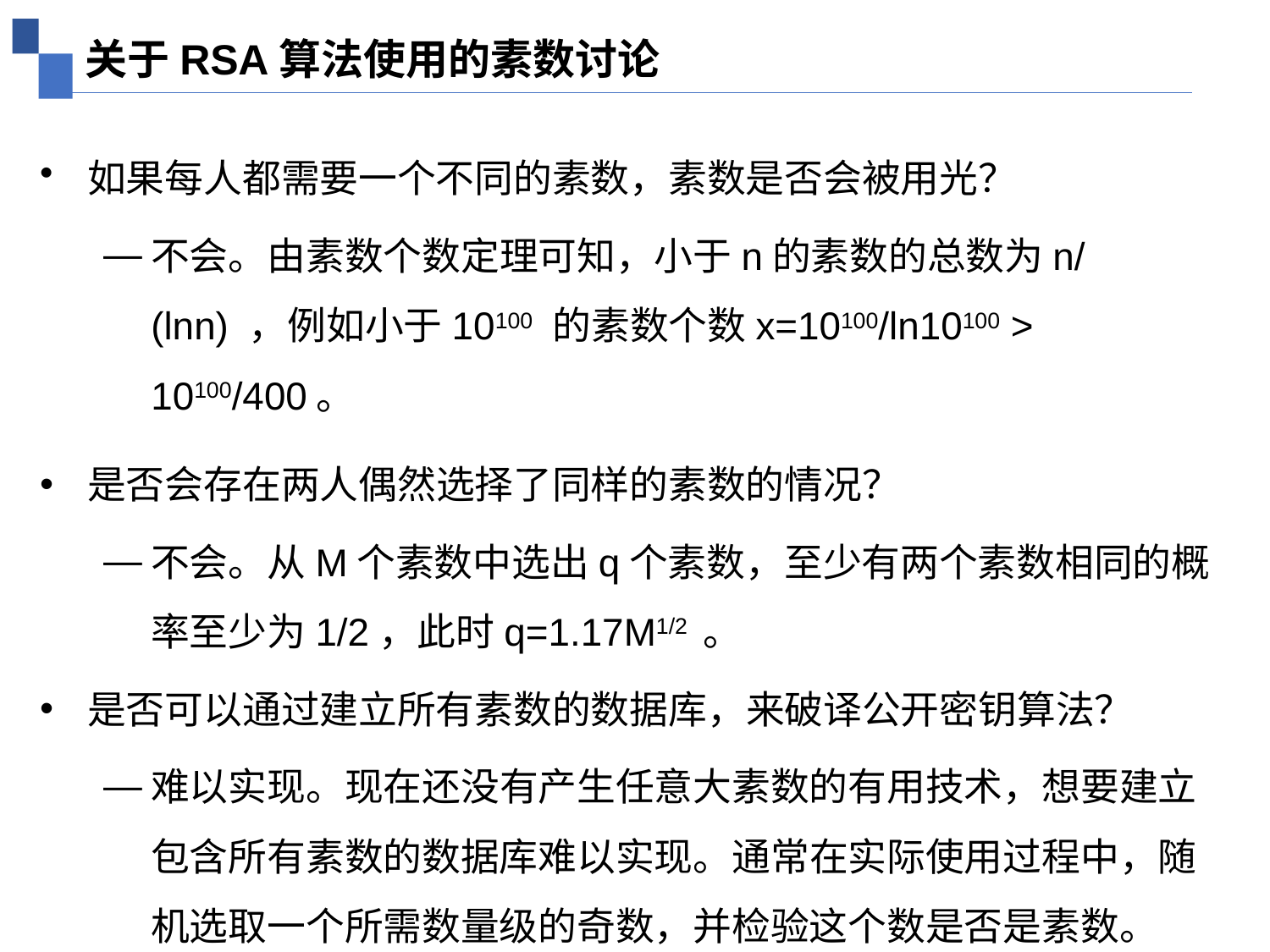

关于RSA算法使用的素数讨论
如果每人都需要一个不同的素数，素数是否会被用光？
不会。由素数个数定理可知，小于n的素数的总数为n/(lnn) ，例如小于10100 的素数个数x=10100/ln10100 > 10100/400。
是否会存在两人偶然选择了同样的素数的情况？
不会。从M个素数中选出q个素数，至少有两个素数相同的概率至少为1/2，此时q=1.17M1/2 。
是否可以通过建立所有素数的数据库，来破译公开密钥算法？
难以实现。现在还没有产生任意大素数的有用技术，想要建立包含所有素数的数据库难以实现。通常在实际使用过程中，随机选取一个所需数量级的奇数，并检验这个数是否是素数。